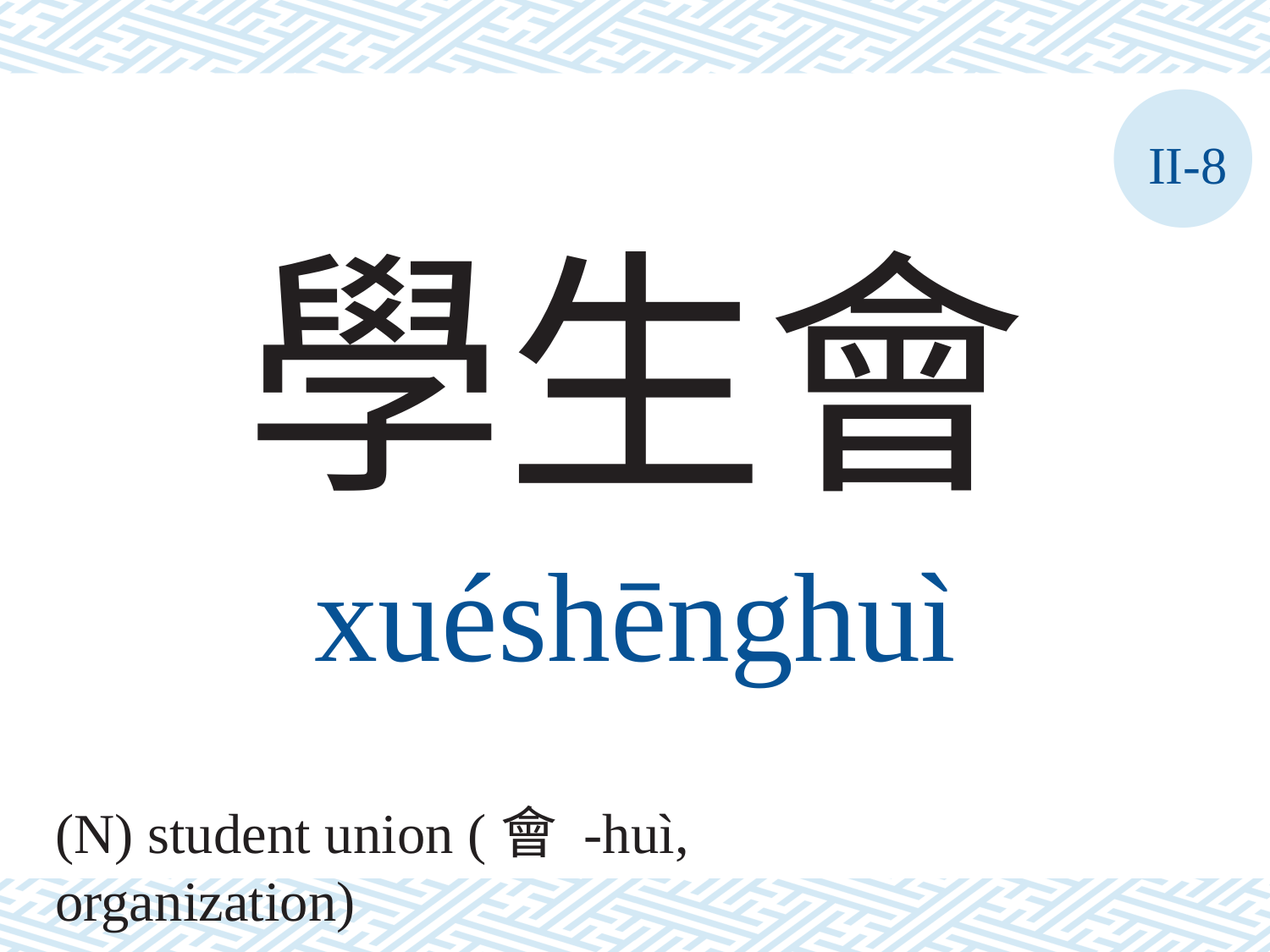

II-8
學生會
xuéshēnghuì
(N) student union (會 -huì, organization)